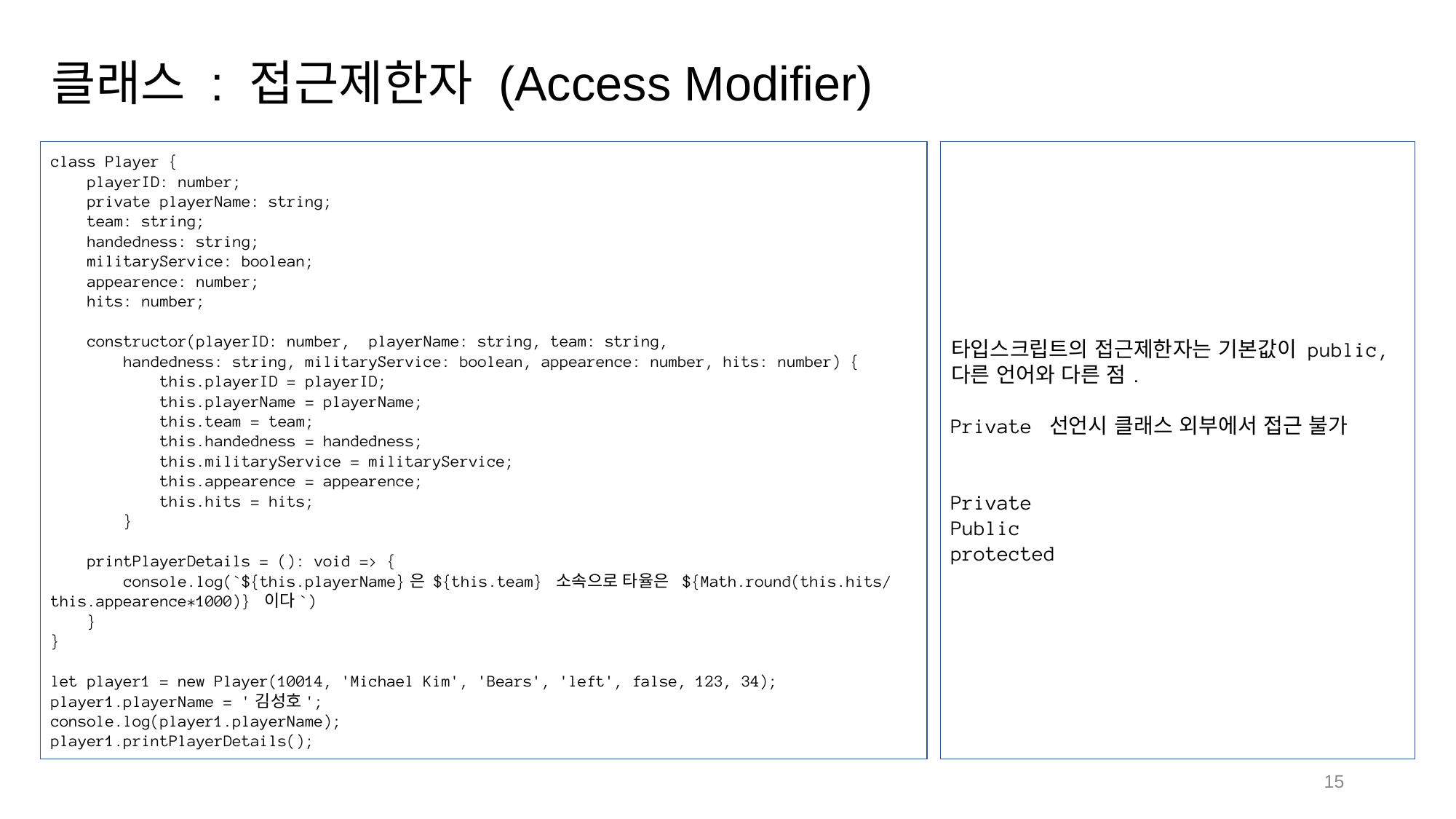

# 클래스 : 접근제한자 (Access Modifier)
타입스크립트의 접근제한자는 기본값이 public, 다른 언어와 다른 점.

Private 선언시 클래스 외부에서 접근 불가

Private
Public
protected
class Player {
    playerID: number;
    private playerName: string;
    team: string;
    handedness: string;
    militaryService: boolean;
    appearence: number;
    hits: number;

    constructor(playerID: number,  playerName: string, team: string,
        handedness: string, militaryService: boolean, appearence: number, hits: number) {
            this.playerID = playerID;
            this.playerName = playerName;
            this.team = team;
            this.handedness = handedness;
            this.militaryService = militaryService;
            this.appearence = appearence;
            this.hits = hits;
        }

    printPlayerDetails = (): void => {
        console.log(`${this.playerName}은 ${this.team} 소속으로 타율은  ${Math.round(this.hits/this.appearence*1000)} 이다`)
    }
}

let player1 = new Player(10014, 'Michael Kim', 'Bears', 'left', false, 123, 34);
player1.playerName = '김성호';
console.log(player1.playerName);
player1.printPlayerDetails();
15